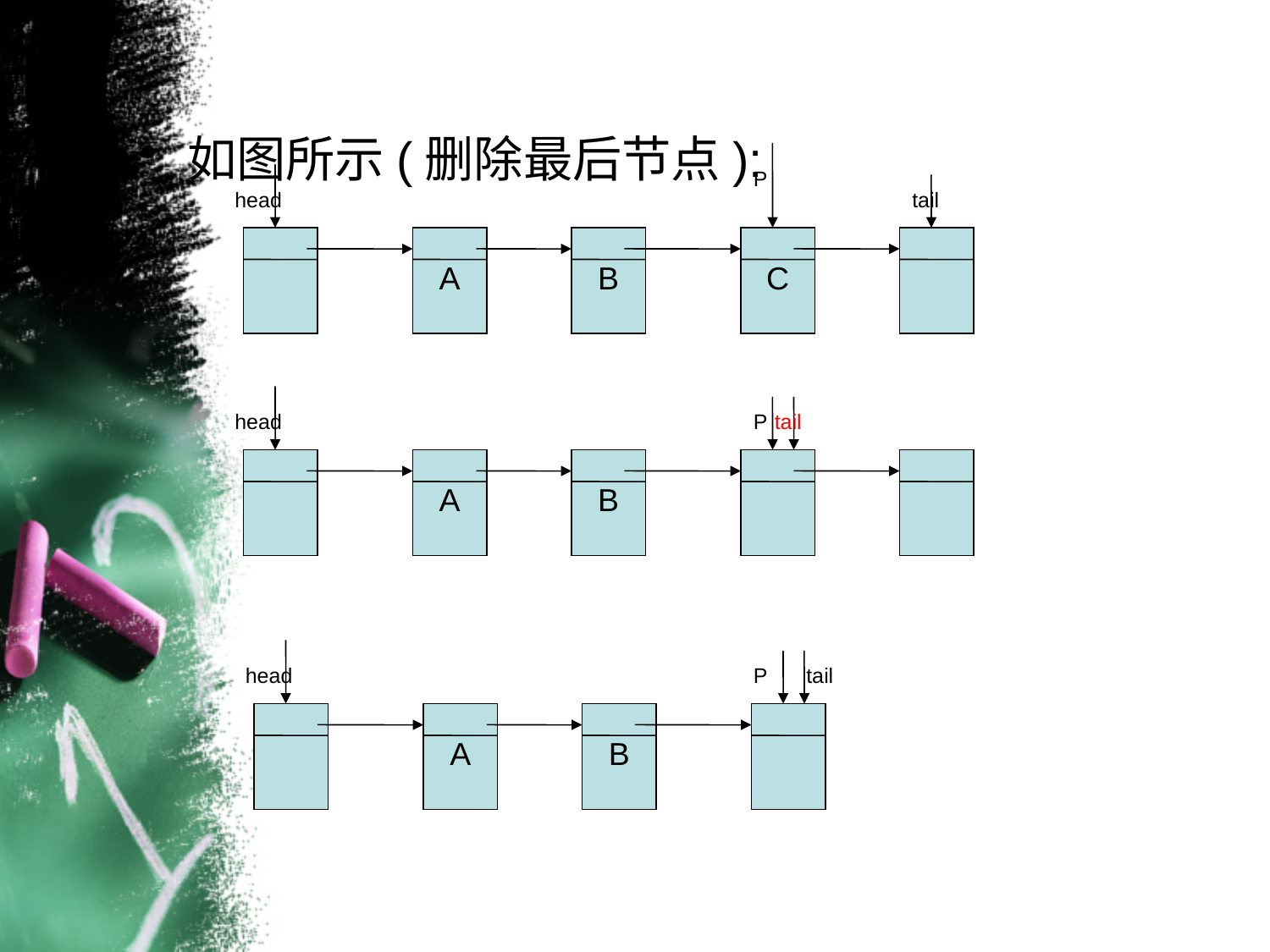

如图所示(删除最后节点):

P

head
tail

A
B
C

head
P
tail

A
B

head
P
tail

A
B